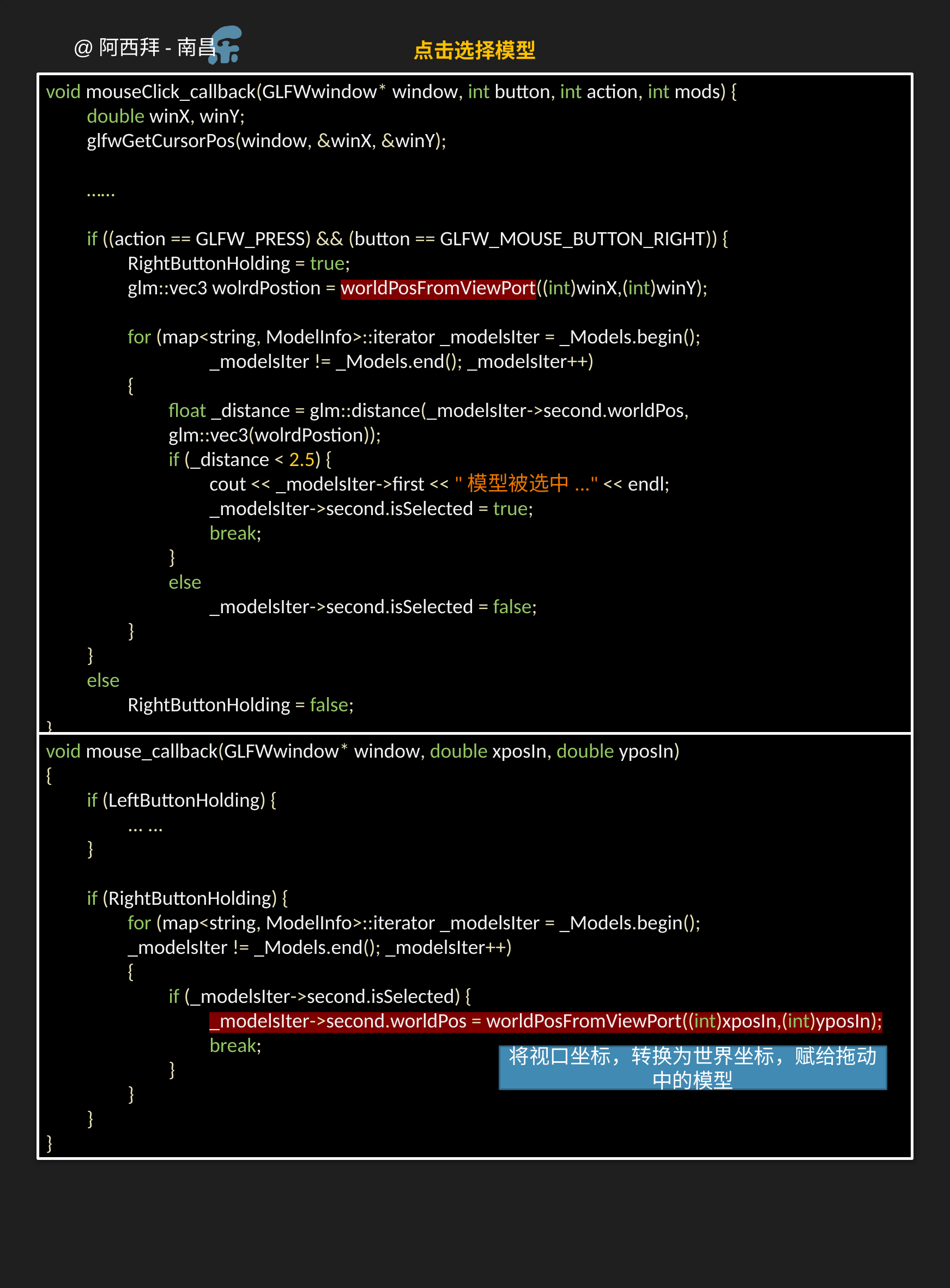

点击选择模型
void mouseClick_callback(GLFWwindow* window, int button, int action, int mods) {
double winX, winY;
glfwGetCursorPos(window, &winX, &winY);

……

if ((action == GLFW_PRESS) && (button == GLFW_MOUSE_BUTTON_RIGHT)) {
RightButtonHolding = true;
glm::vec3 wolrdPostion = worldPosFromViewPort((int)winX,(int)winY);

for (map<string, ModelInfo>::iterator _modelsIter = _Models.begin();
	_modelsIter != _Models.end(); _modelsIter++)
{
float _distance = glm::distance(_modelsIter->second.worldPos, glm::vec3(wolrdPostion));
if (_distance < 2.5) {
cout << _modelsIter->first << "模型被选中..." << endl;
_modelsIter->second.isSelected = true;
break;
}
else
_modelsIter->second.isSelected = false;
}
}
else
RightButtonHolding = false;
}
void mouse_callback(GLFWwindow* window, double xposIn, double yposIn)
{
if (LeftButtonHolding) {
... ...
}

if (RightButtonHolding) {
for (map<string, ModelInfo>::iterator _modelsIter = _Models.begin();
_modelsIter != _Models.end(); _modelsIter++)
{
if (_modelsIter->second.isSelected) {
_modelsIter->second.worldPos = worldPosFromViewPort((int)xposIn,(int)yposIn);
break;
}
}
}
}
将视口坐标，转换为世界坐标，赋给拖动中的模型